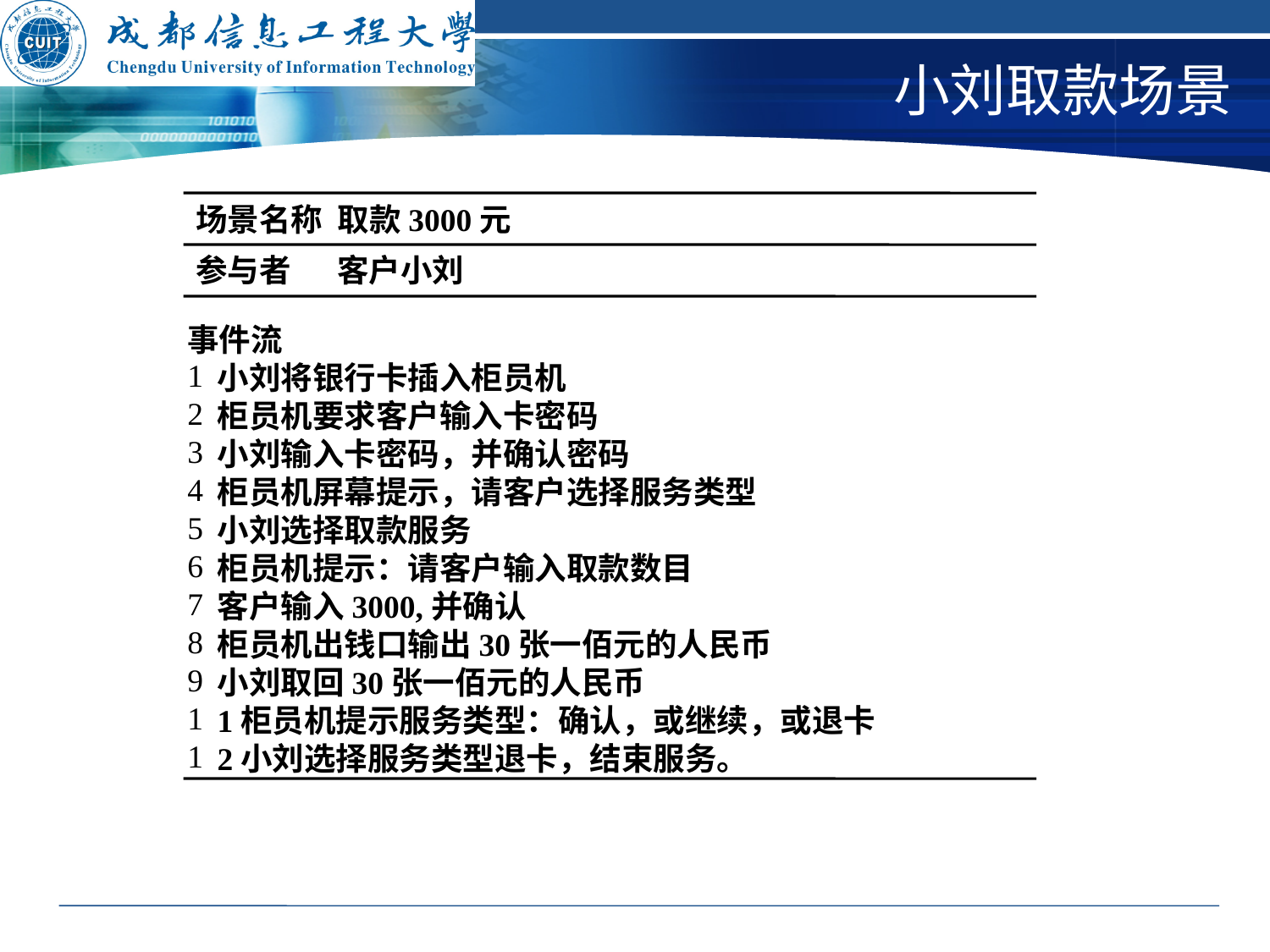

# 小刘取款场景

参与者　  客户小刘

事件流
小刘将银行卡插入柜员机
柜员机要求客户输入卡密码
小刘输入卡密码，并确认密码
柜员机屏幕提示，请客户选择服务类型
小刘选择取款服务
柜员机提示：请客户输入取款数目
客户输入3000,并确认
柜员机出钱口输出30张一佰元的人民币
小刘取回30张一佰元的人民币
1柜员机提示服务类型：确认，或继续，或退卡
2小刘选择服务类型退卡，结束服务。

场景名称  取款3000元